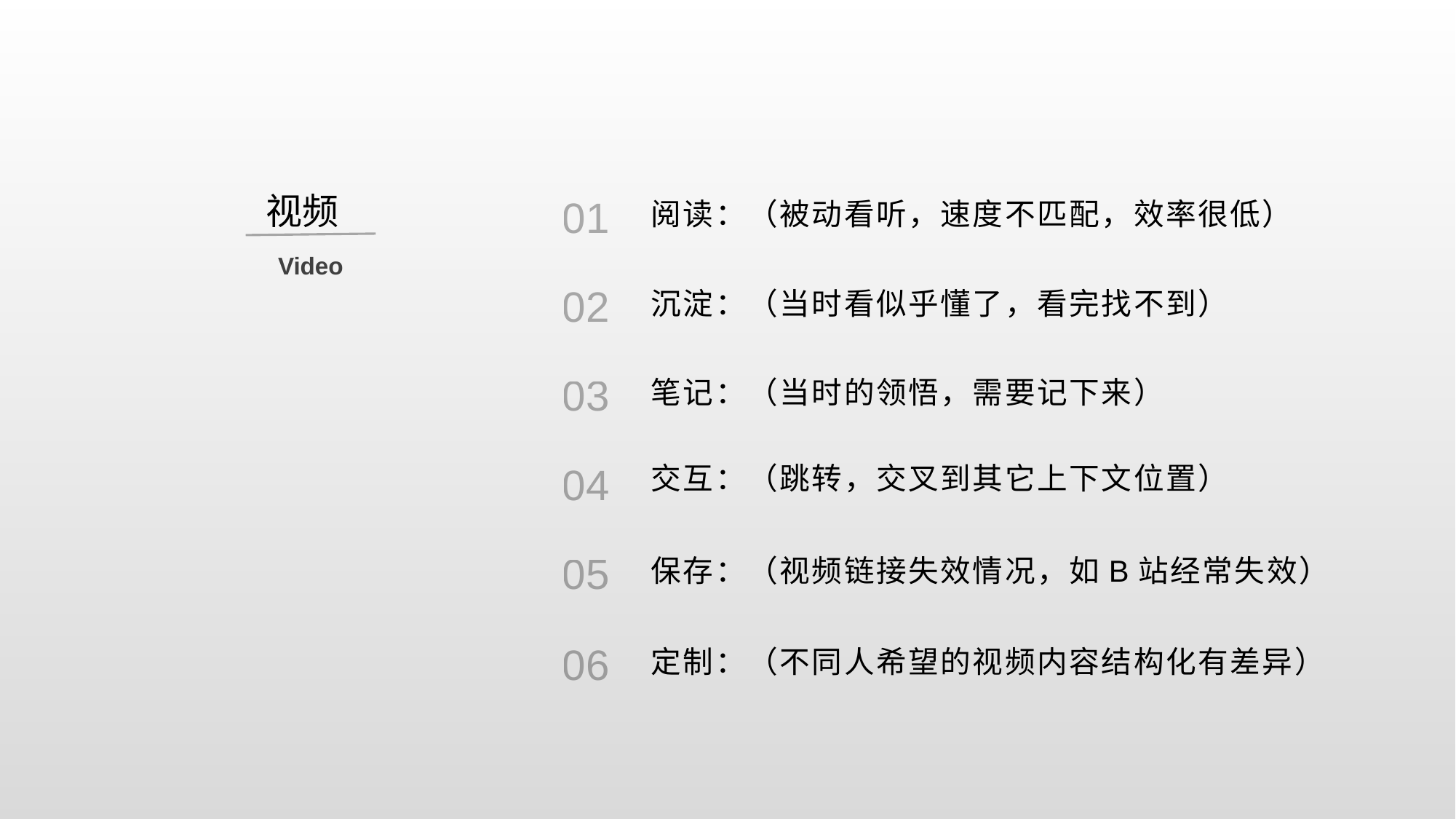

视频
01
阅读：（被动看听，速度不匹配，效率很低）
Video
02
沉淀：（当时看似乎懂了，看完找不到）
03
笔记：（当时的领悟，需要记下来）
04
交互：（跳转，交叉到其它上下文位置）
05
保存：（视频链接失效情况，如B站经常失效）
06
定制：（不同人希望的视频内容结构化有差异）